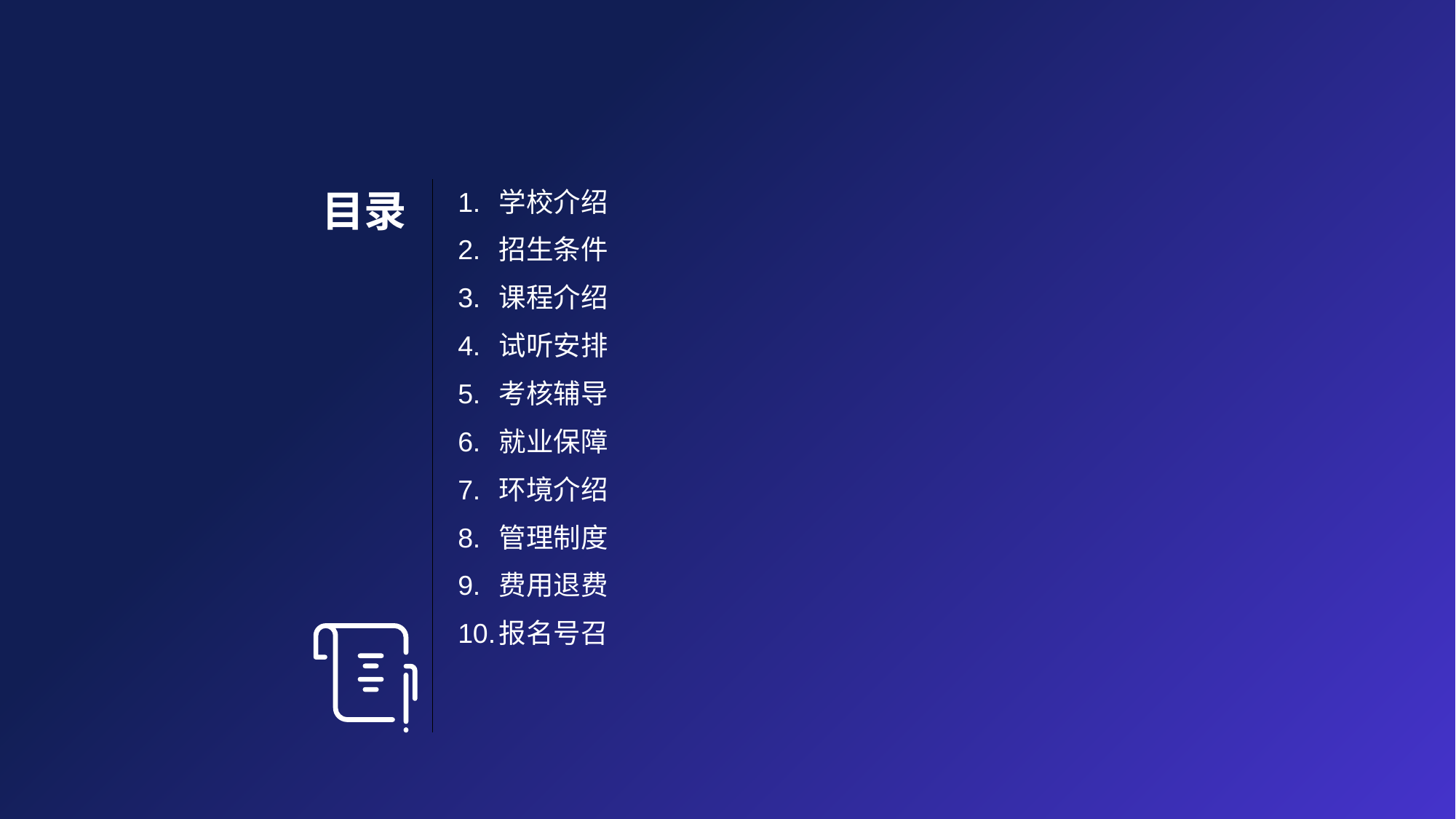

# 目录
学校介绍
招生条件
课程介绍
试听安排
考核辅导
就业保障
环境介绍
管理制度
费用退费
报名号召